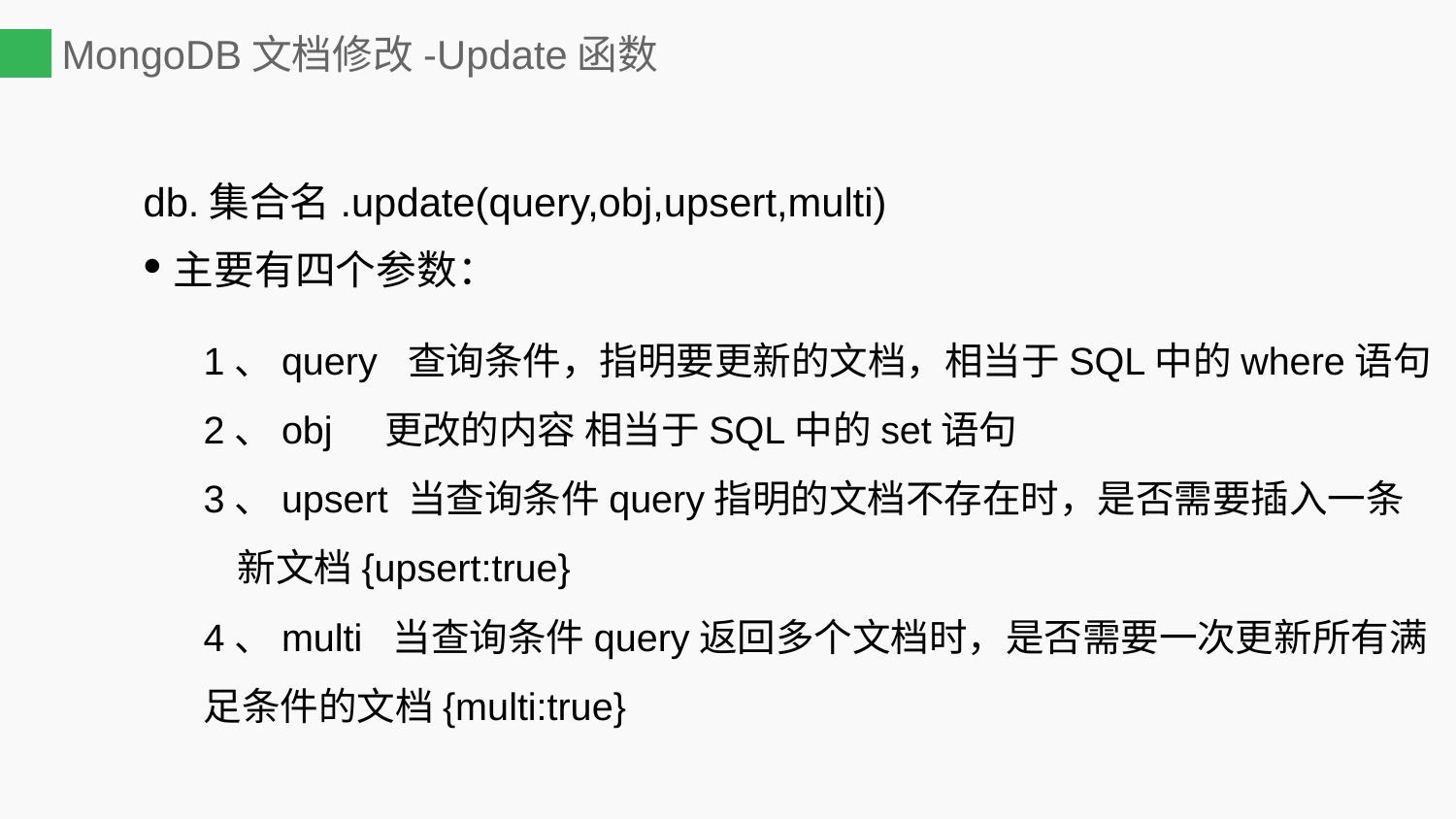

# MongoDB文档修改-Update函数
db.集合名.update(query,obj,upsert,multi)
主要有四个参数：
1、query  查询条件，指明要更新的文档，相当于SQL中的where语句
2、obj    更改的内容 相当于SQL中的set语句
3、upsert 当查询条件query指明的文档不存在时，是否需要插入一条         新文档{upsert:true}
4、multi  当查询条件query返回多个文档时，是否需要一次更新所有满足条件的文档{multi:true}